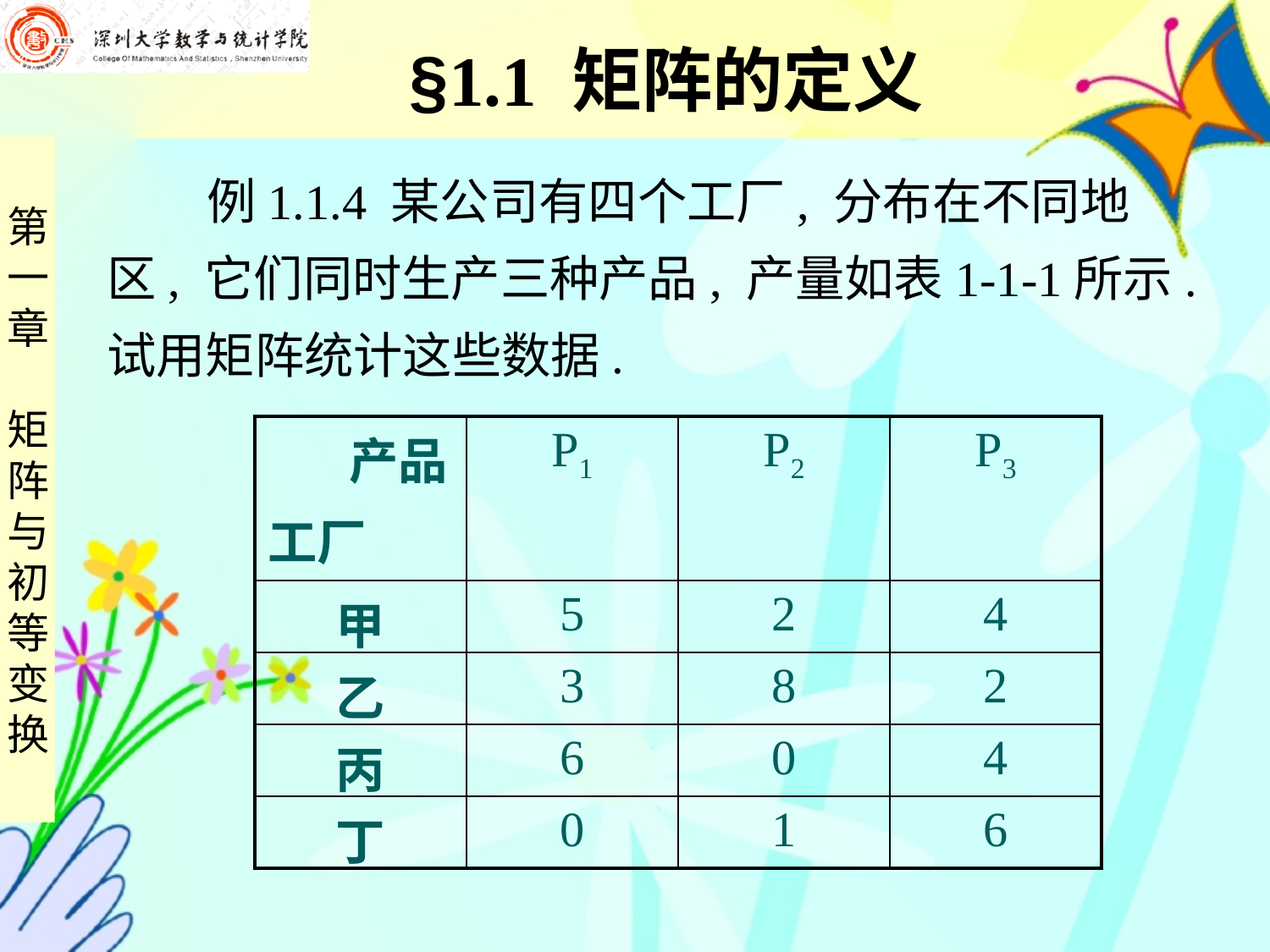

§1.1 矩阵的定义
        例1.1.4 某公司有四个工厂, 分布在不同地
区, 它们同时生产三种产品, 产量如表1-1-1所示.
试用矩阵统计这些数据.
| 产品 工厂 | P1 | P2 | P3 |
| --- | --- | --- | --- |
| 甲 | 5 | 2 | 4 |
| 乙 | 3 | 8 | 2 |
| 丙 | 6 | 0 | 4 |
| 丁 | 0 | 1 | 6 |